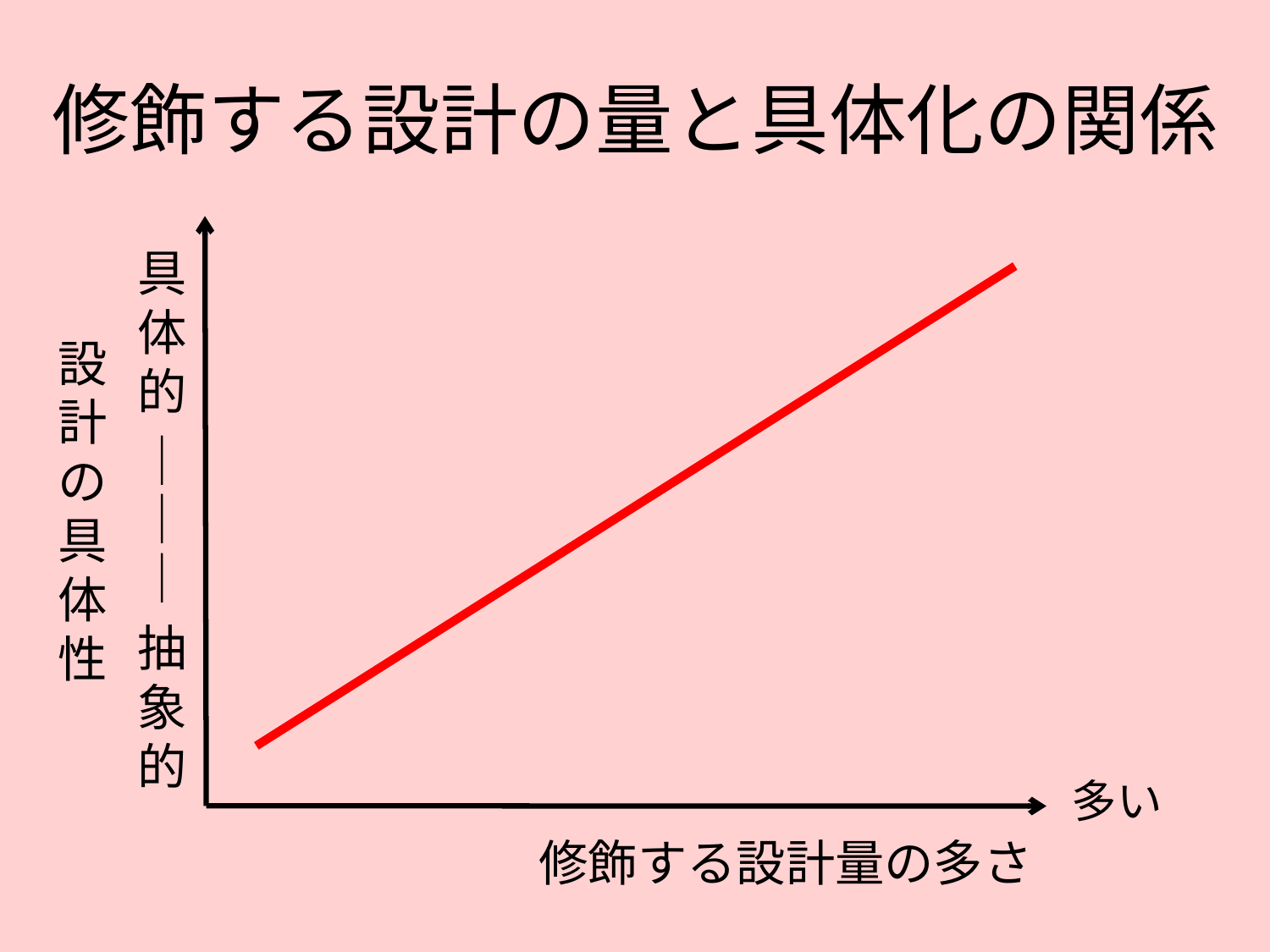

# 修飾する設計の量と具体化の関係
具体的
｜｜｜
抽象的
設計の具体性
多い
修飾する設計量の多さ